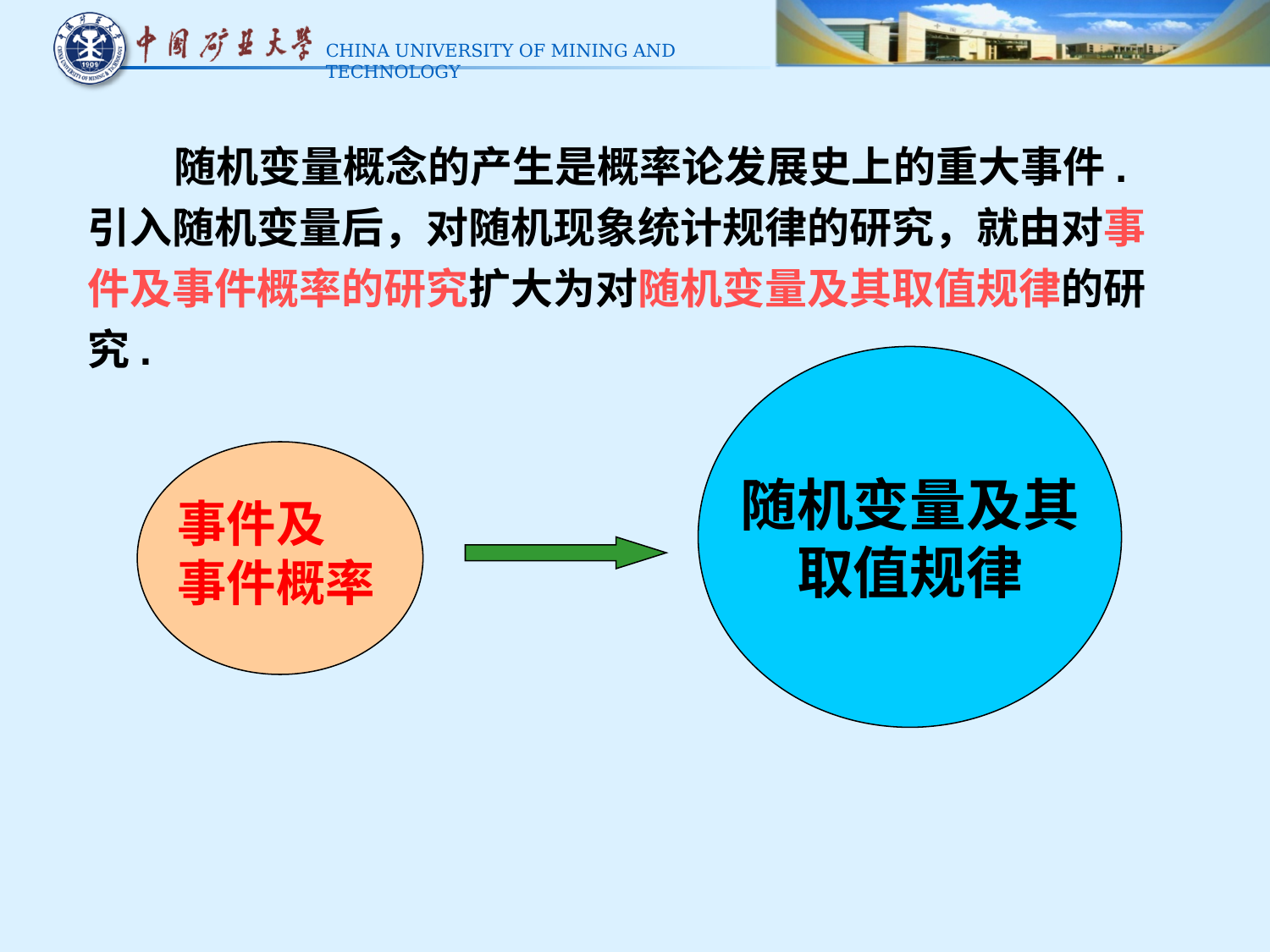

随机变量概念的产生是概率论发展史上的重大事件.引入随机变量后，对随机现象统计规律的研究，就由对事件及事件概率的研究扩大为对随机变量及其取值规律的研究.
随机变量及其
取值规律

事件及
事件概率